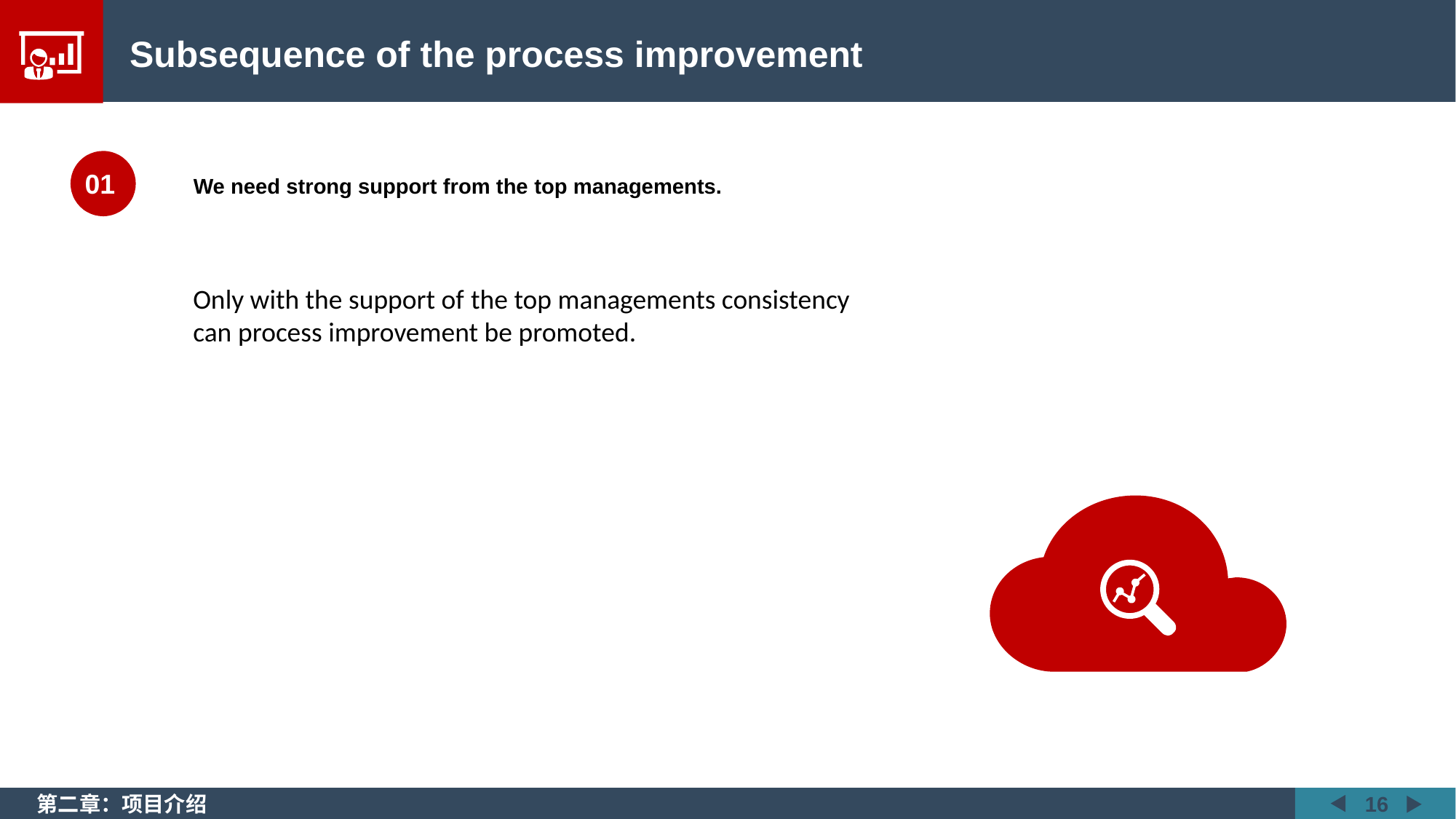

Subsequence of the process improvement

01
We need strong support from the top managements.
Only with the support of the top managements consistency can process improvement be promoted.

第二章：项目介绍
16